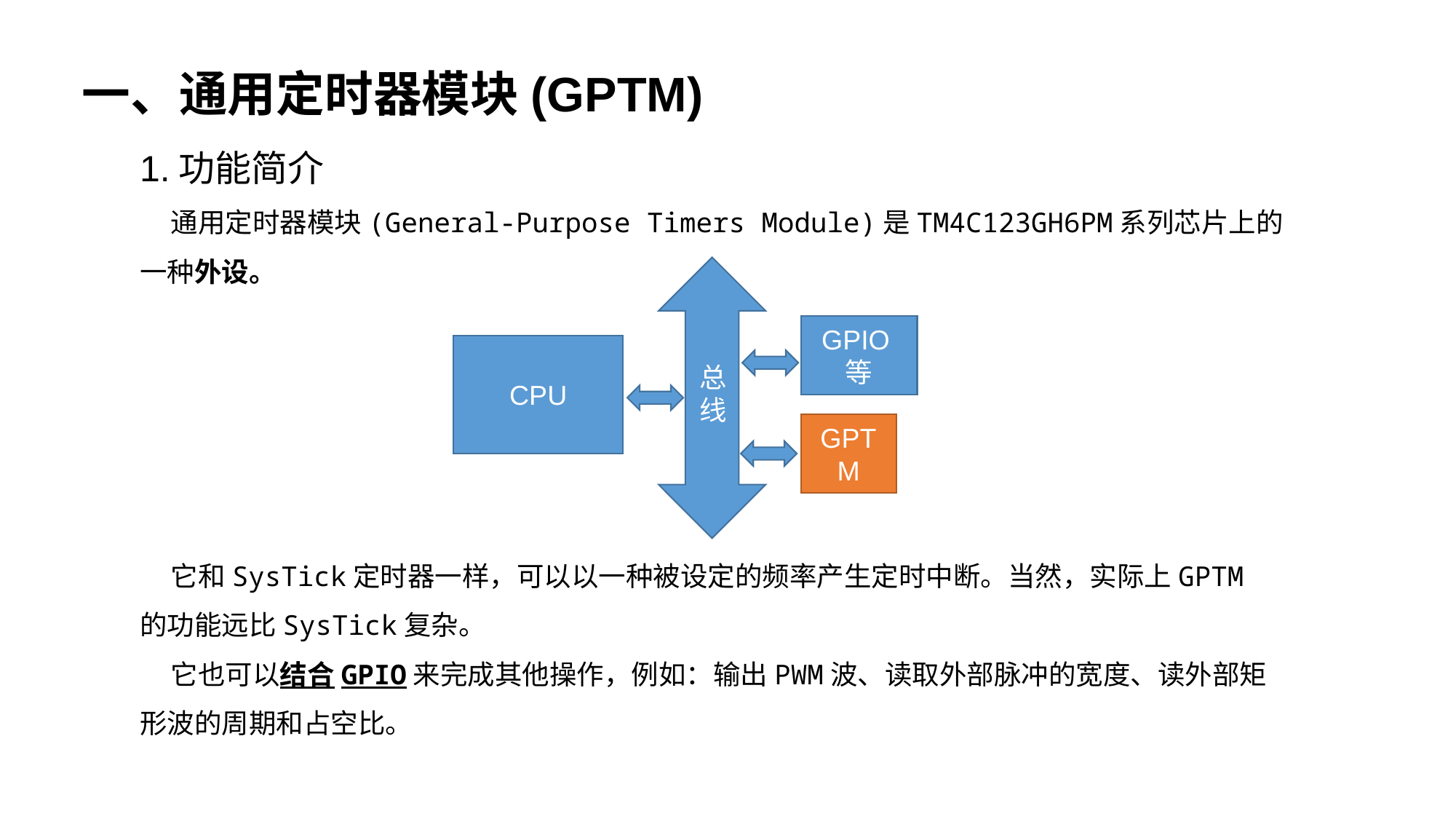

一、通用定时器模块(GPTM)
1.功能简介
    通用定时器模块(General-Purpose Timers Module)是TM4C123GH6PM系列芯片上的一种外设。

GPIO等
CPU

GPTM

总
线
总线
    它和SysTick定时器一样，可以以一种被设定的频率产生定时中断。当然，实际上GPTM的功能远比SysTick复杂。
    它也可以结合GPIO来完成其他操作，例如：输出PWM波、读取外部脉冲的宽度、读外部矩形波的周期和占空比。